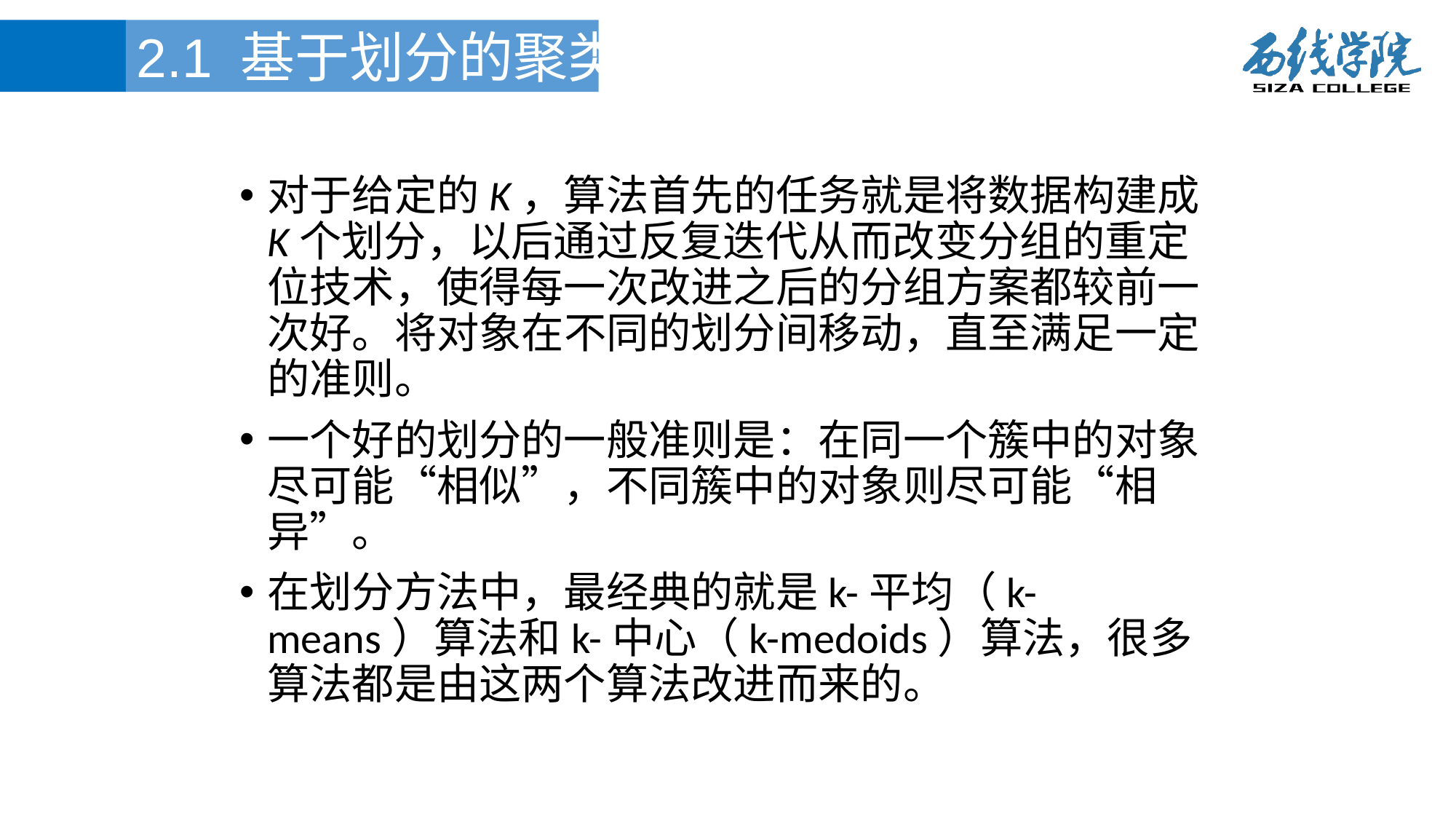

2.1 基于划分的聚类方法
对于给定的K，算法首先的任务就是将数据构建成K个划分，以后通过反复迭代从而改变分组的重定位技术，使得每一次改进之后的分组方案都较前一次好。将对象在不同的划分间移动，直至满足一定的准则。
一个好的划分的一般准则是：在同一个簇中的对象尽可能“相似”，不同簇中的对象则尽可能“相异”。
在划分方法中，最经典的就是k-平均（k-means）算法和k-中心（k-medoids）算法，很多算法都是由这两个算法改进而来的。